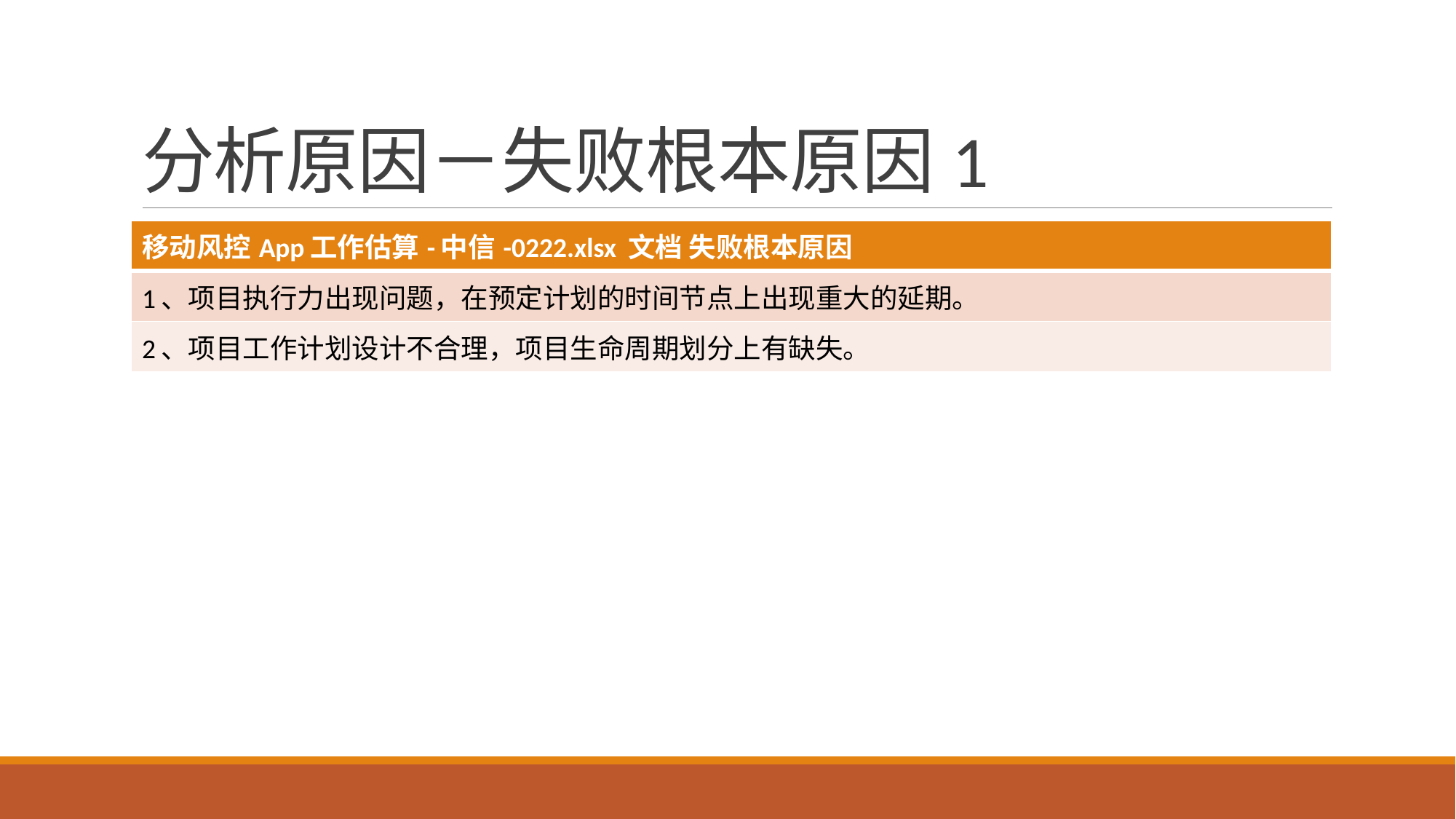

# 分析原因－失败根本原因1
| 移动风控App工作估算-中信-0222.xlsx 文档 失败根本原因 |
| --- |
| 1、项目执行力出现问题，在预定计划的时间节点上出现重大的延期。 |
| 2、项目工作计划设计不合理，项目生命周期划分上有缺失。 |